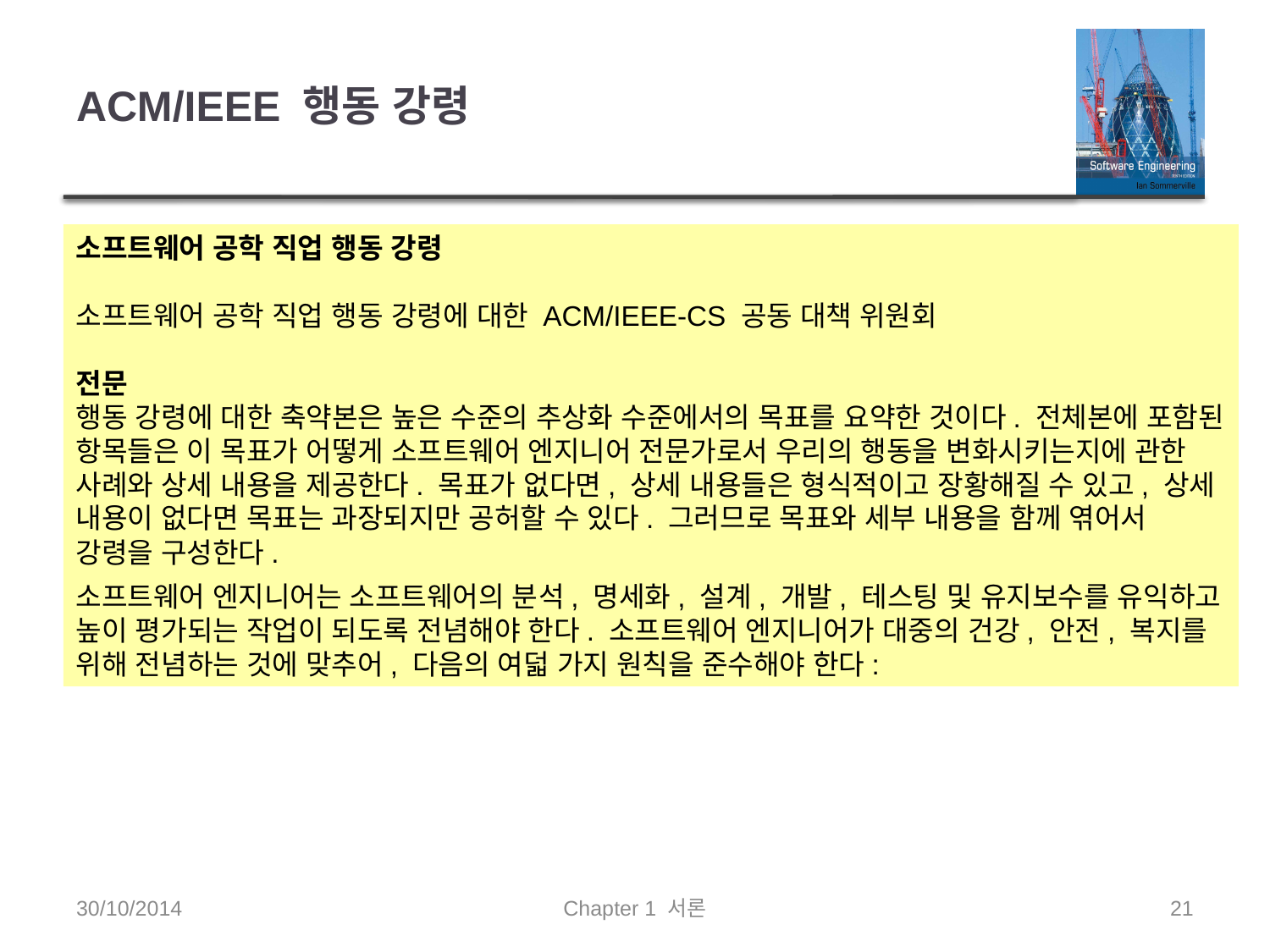

# ACM/IEEE 행동 강령
소프트웨어 공학 직업 행동 강령

소프트웨어 공학 직업 행동 강령에 대한 ACM/IEEE-CS 공동 대책 위원회

전문
행동 강령에 대한 축약본은 높은 수준의 추상화 수준에서의 목표를 요약한 것이다. 전체본에 포함된 항목들은 이 목표가 어떻게 소프트웨어 엔지니어 전문가로서 우리의 행동을 변화시키는지에 관한 사례와 상세 내용을 제공한다. 목표가 없다면, 상세 내용들은 형식적이고 장황해질 수 있고, 상세 내용이 없다면 목표는 과장되지만 공허할 수 있다. 그러므로 목표와 세부 내용을 함께 엮어서 강령을 구성한다.
소프트웨어 엔지니어는 소프트웨어의 분석, 명세화, 설계, 개발, 테스팅 및 유지보수를 유익하고 높이 평가되는 작업이 되도록 전념해야 한다. 소프트웨어 엔지니어가 대중의 건강, 안전, 복지를 위해 전념하는 것에 맞추어, 다음의 여덟 가지 원칙을 준수해야 한다:
30/10/2014
Chapter 1 서론
21